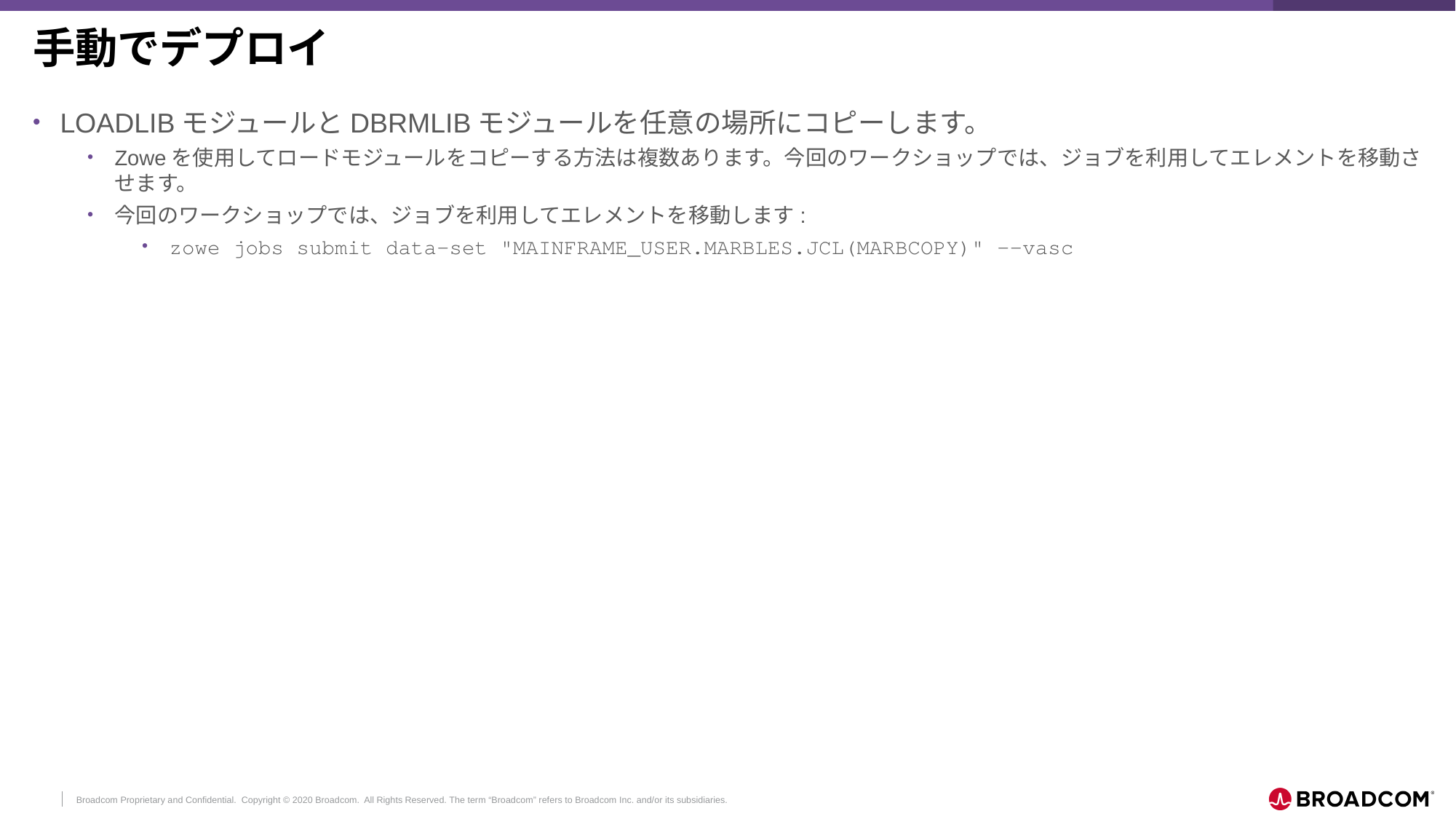

# 手動でデプロイ
LOADLIBモジュールとDBRMLIBモジュールを任意の場所にコピーします。
Zoweを使用してロードモジュールをコピーする方法は複数あります。今回のワークショップでは、ジョブを利用してエレメントを移動させます。
今回のワークショップでは、ジョブを利用してエレメントを移動します:
zowe jobs submit data-set "MAINFRAME_USER.MARBLES.JCL(MARBCOPY)" --vasc